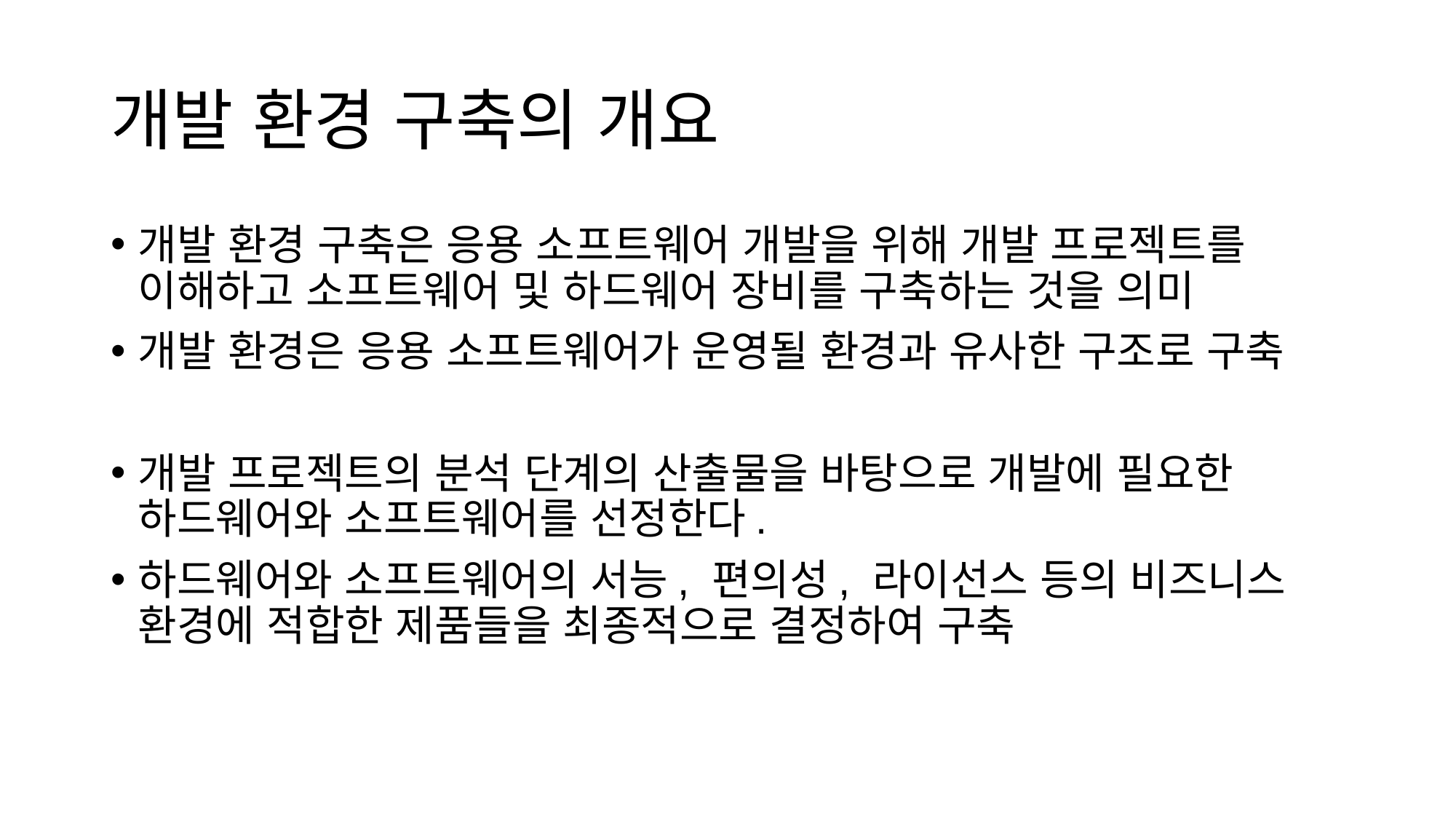

# 개발 환경 구축의 개요
개발 환경 구축은 응용 소프트웨어 개발을 위해 개발 프로젝트를 이해하고 소프트웨어 및 하드웨어 장비를 구축하는 것을 의미
개발 환경은 응용 소프트웨어가 운영될 환경과 유사한 구조로 구축

개발 프로젝트의 분석 단계의 산출물을 바탕으로 개발에 필요한 하드웨어와 소프트웨어를 선정한다.
하드웨어와 소프트웨어의 서능, 편의성, 라이선스 등의 비즈니스 환경에 적합한 제품들을 최종적으로 결정하여 구축